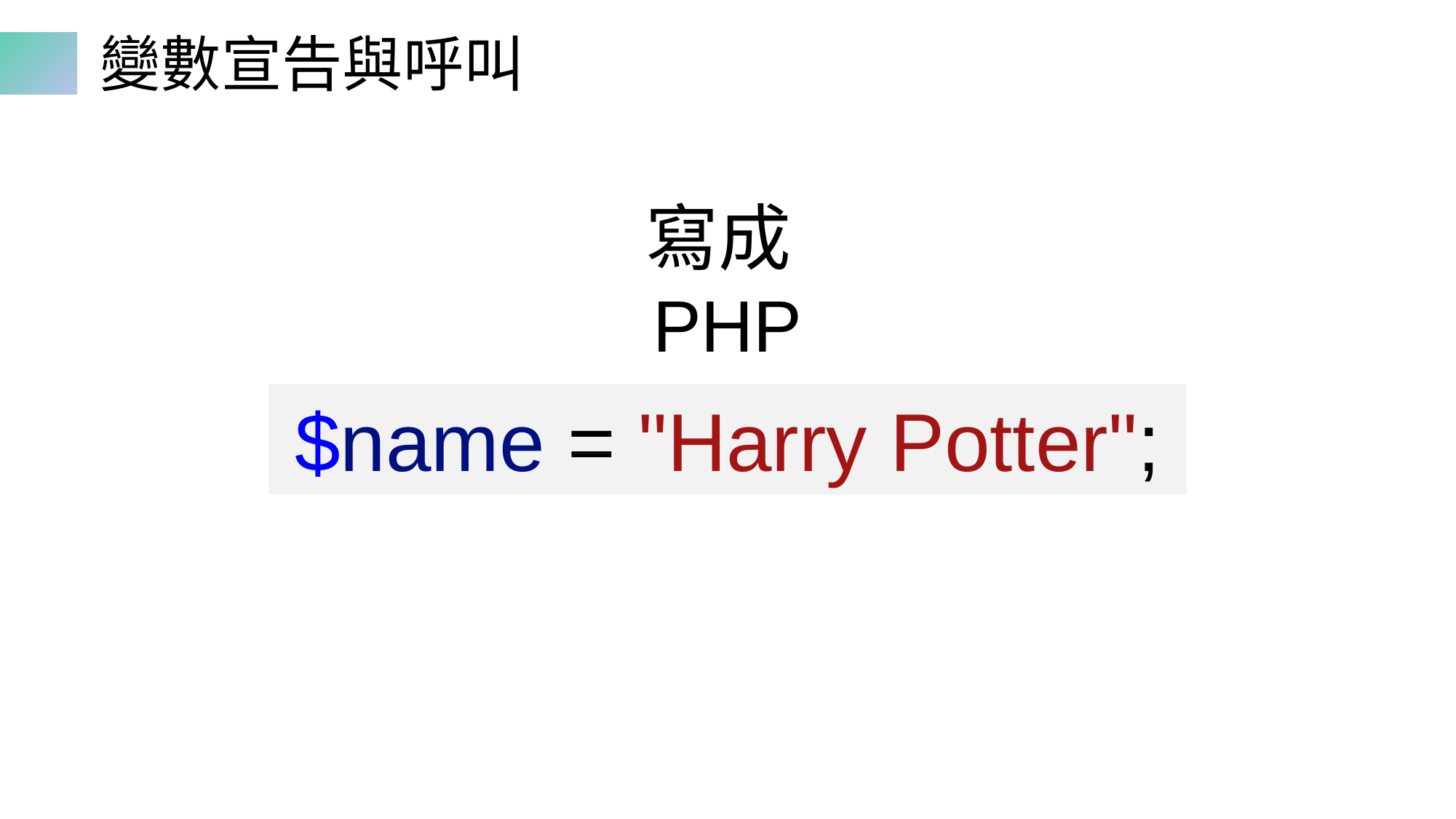

# 變數宣告與呼叫
寫成PHP
$name = "Harry Potter";